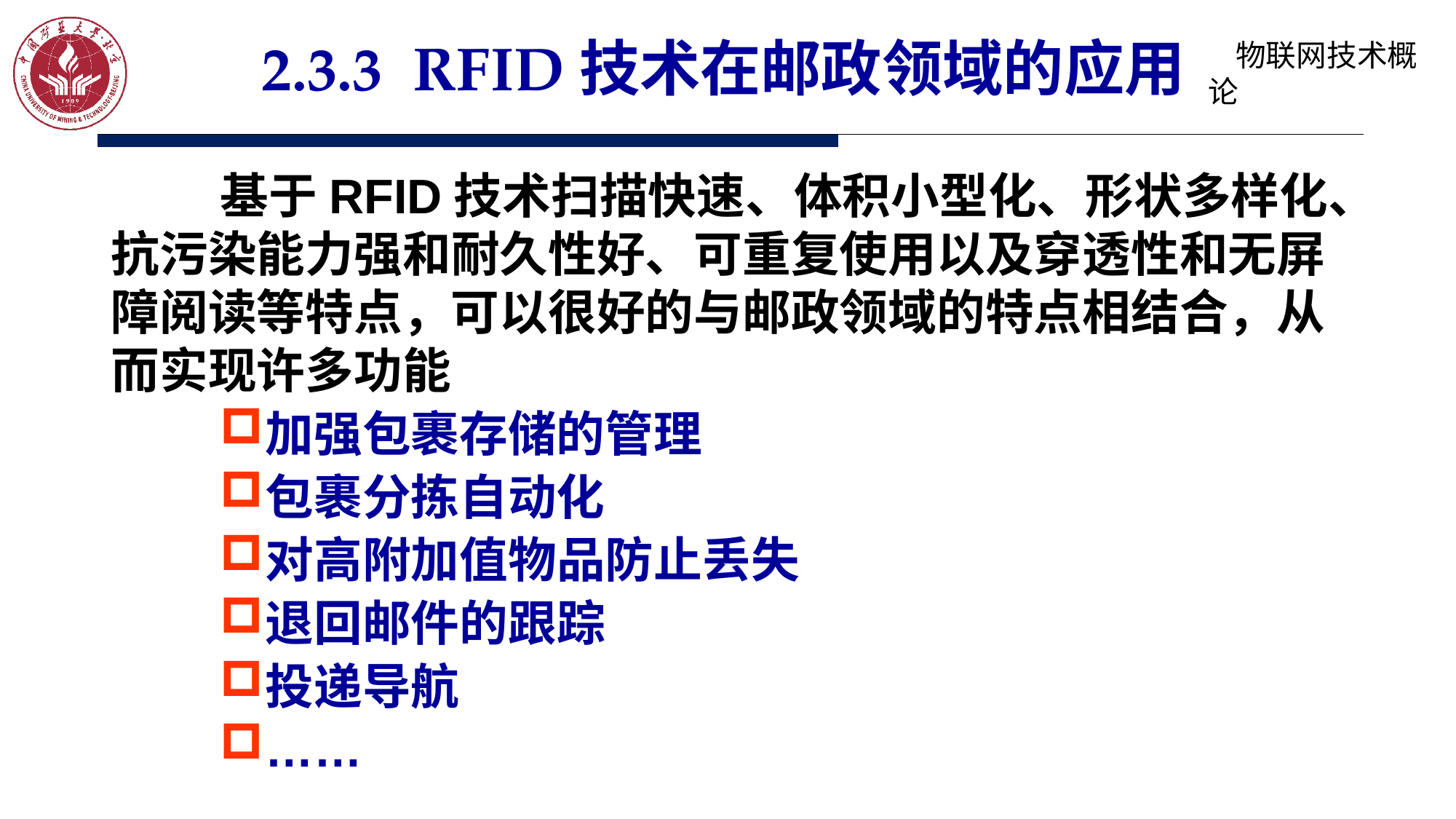

# 2.3.3  RFID技术在邮政领域的应用
	基于RFID技术扫描快速、体积小型化、形状多样化、抗污染能力强和耐久性好、可重复使用以及穿透性和无屏障阅读等特点，可以很好的与邮政领域的特点相结合，从而实现许多功能
加强包裹存储的管理
包裹分拣自动化
对高附加值物品防止丢失
退回邮件的跟踪
投递导航
……